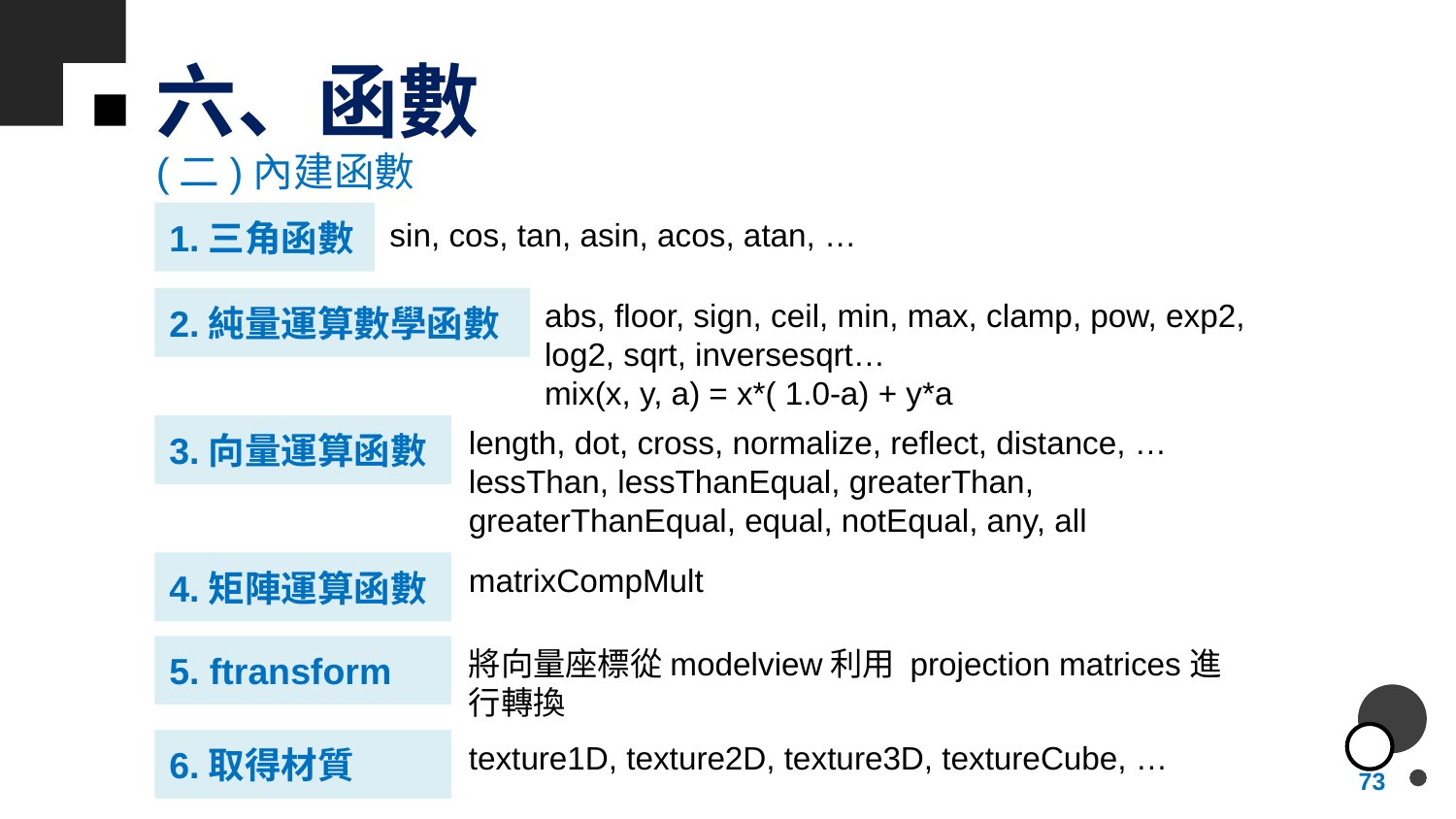

# 六、函數
(二)內建函數
1.三角函數
sin, cos, tan, asin, acos, atan, …
2.純量運算數學函數
abs, floor, sign, ceil, min, max, clamp, pow, exp2, log2, sqrt, inversesqrt…
mix(x, y, a) = x*( 1.0-a) + y*a
3.向量運算函數
length, dot, cross, normalize, reflect, distance, …
lessThan, lessThanEqual, greaterThan, greaterThanEqual, equal, notEqual, any, all
4.矩陣運算函數
matrixCompMult
5. ftransform
將向量座標從modelview利用 projection matrices進行轉換

6.取得材質
texture1D, texture2D, texture3D, textureCube, …
73